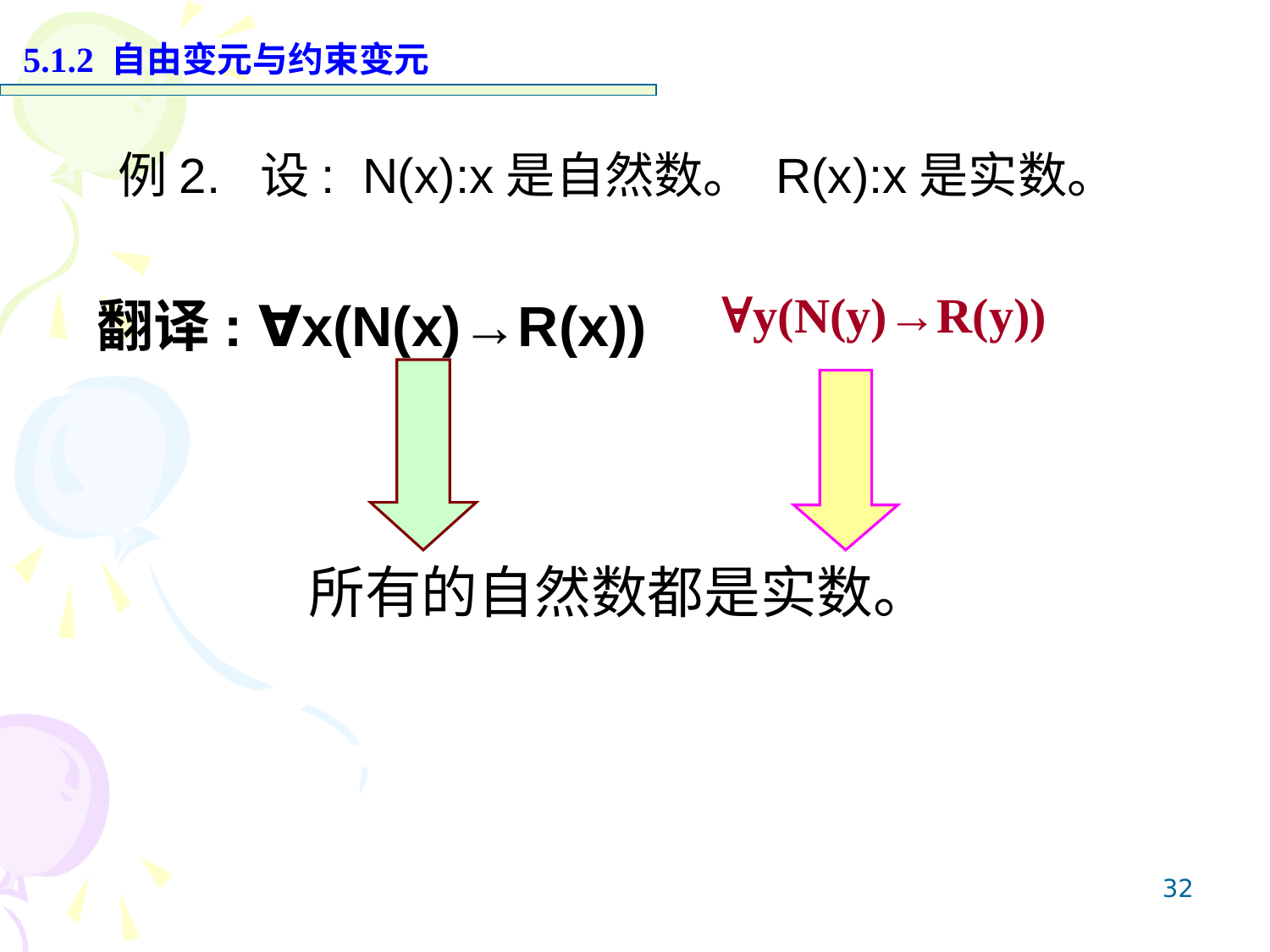

5.1.2 自由变元与约束变元

例2.  设:  N(x):x是自然数。 R(x):x是实数。
翻译: ∀x(N(x)→R(x))
∀y(N(y)→R(y))

所有的自然数都是实数。
32